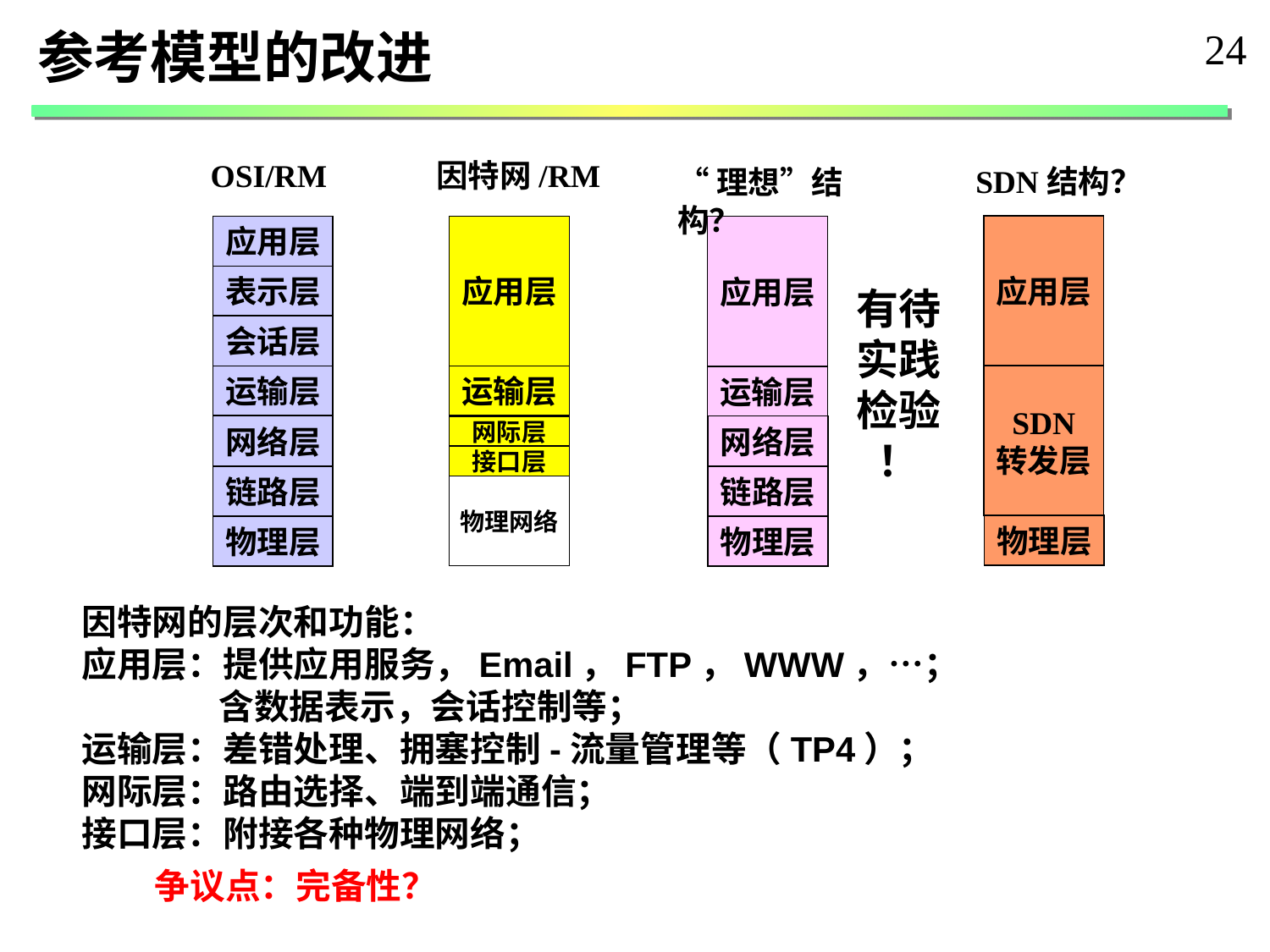

参考模型的改进
24

OSI/RM
因特网/RM
SDN结构？
应用层
SDN
转发层
物理层
“理想”结构？
应用层
有待
实践
检验
！
运输层
网络层
链路层
物理层
应用层
应用层
表示层
会话层
运输层
运输层
网络层
网际层
接口层
链路层
物理网络
物理层
因特网的层次和功能：
应用层：提供应用服务，Email，FTP，WWW，…；
                含数据表示，会话控制等；
运输层：差错处理、拥塞控制-流量管理等（TP4）；
网际层：路由选择、端到端通信；
接口层：附接各种物理网络；
        争议点：完备性？